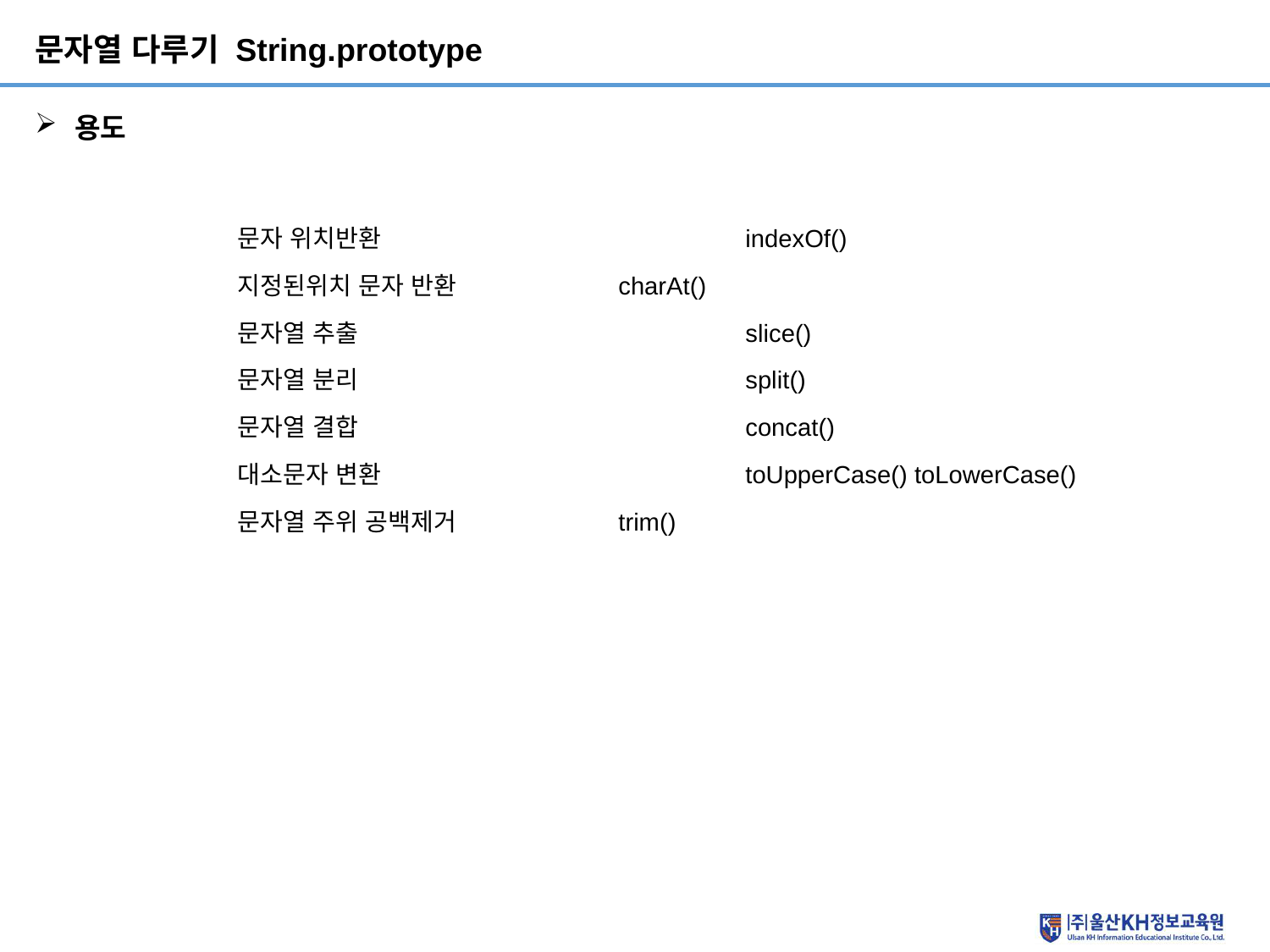

# 문자열 다루기 String.prototype

용도

	문자 위치반환 			indexOf()
	지정된위치 문자 반환 		charAt()
	문자열 추출 			slice()
	문자열 분리 			split()
	문자열 결합 			concat()
	대소문자 변환 			toUpperCase() toLowerCase()
	문자열 주위 공백제거 		trim()